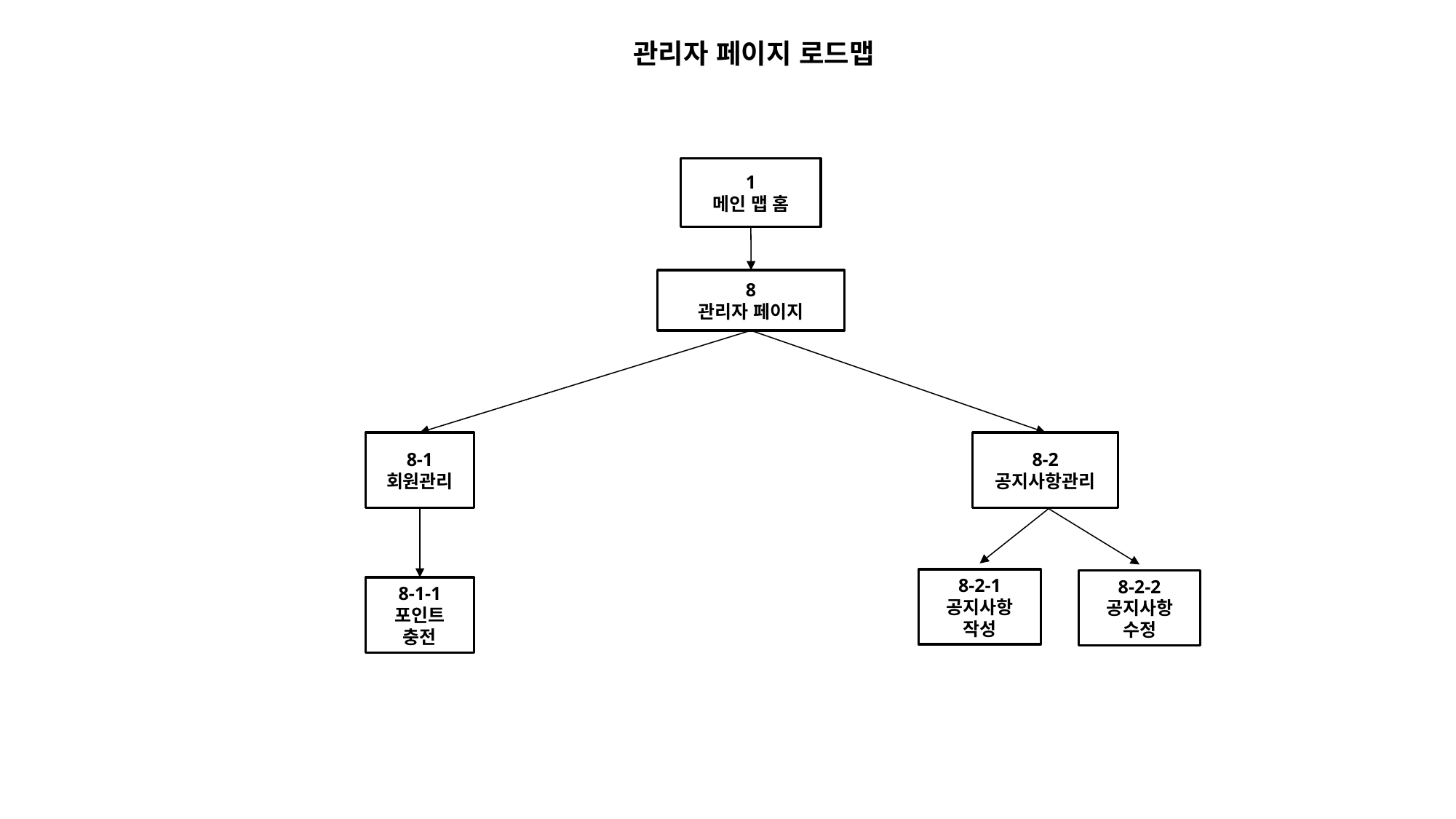

관리자 페이지 로드맵
1
메인 맵 홈
8
관리자 페이지
8-2
공지사항관리
8-1
회원관리
8-2-1
공지사항
작성
8-2-2
공지사항
수정
8-1-1
포인트
충전